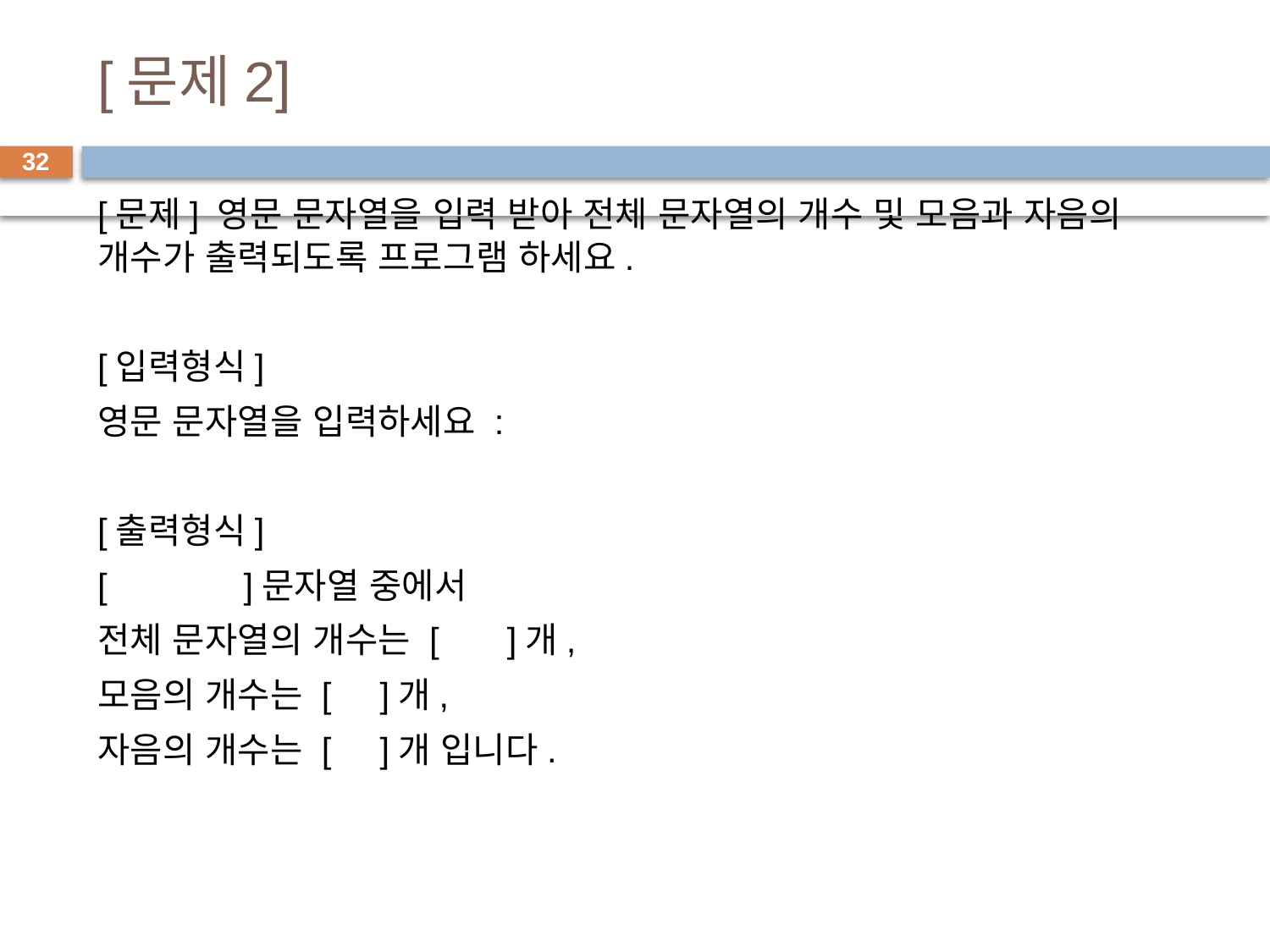

# [문제2]
32
[문제] 영문 문자열을 입력 받아 전체 문자열의 개수 및 모음과 자음의 개수가 출력되도록 프로그램 하세요.

[입력형식]
영문 문자열을 입력하세요 :

[출력형식]
[              ]문자열 중에서
전체 문자열의 개수는 [       ]개,
모음의 개수는 [     ]개,
자음의 개수는 [     ]개 입니다.